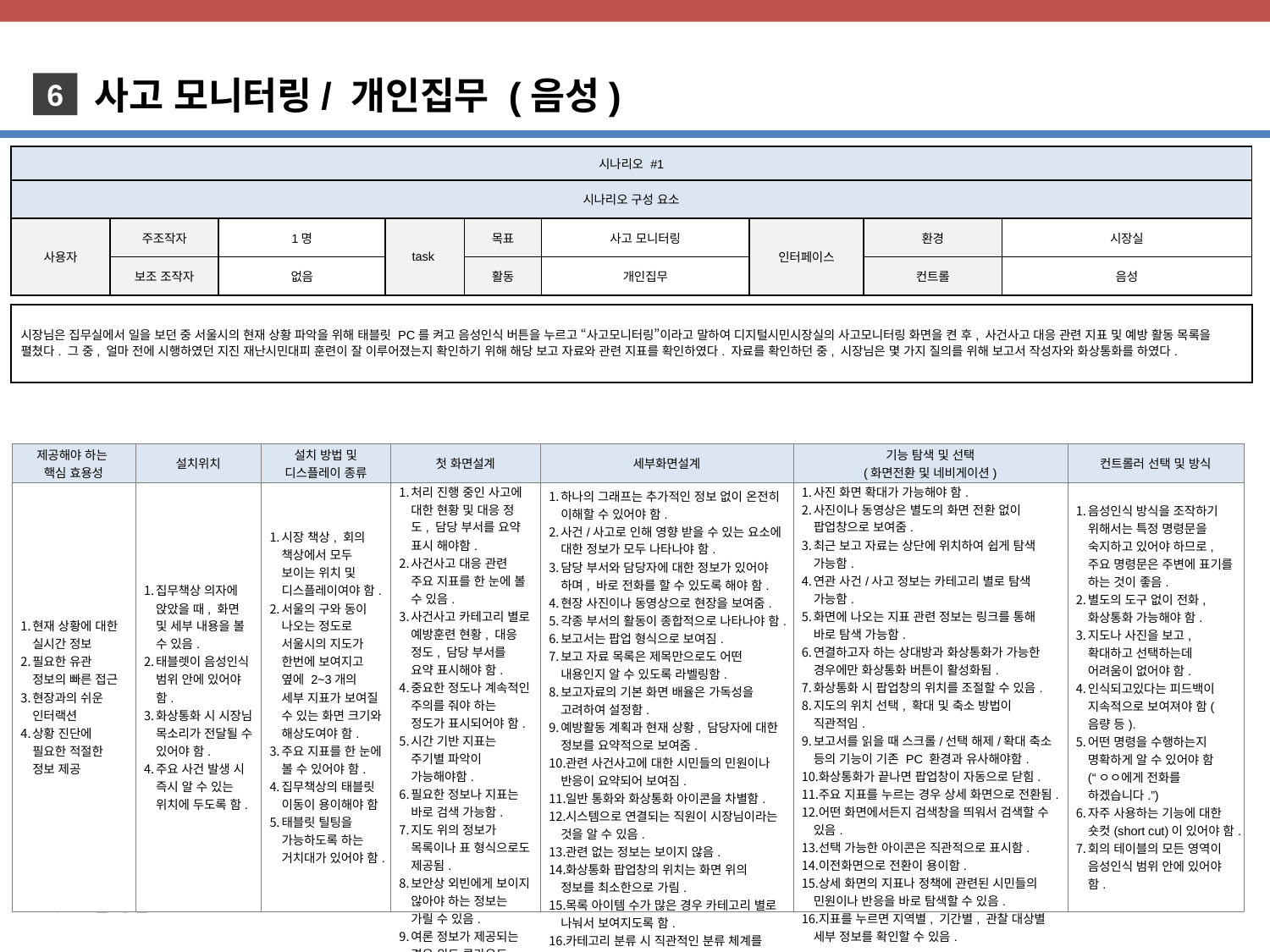

사고 모니터링/ 개인집무 (음성)
6
| 시나리오 #1 |  |  |  |  |  |  |  |  |
| --- | --- | --- | --- | --- | --- | --- | --- | --- |
| 시나리오 구성 요소 |  |  |  |  |  |  |  |  |
| 사용자 | 주조작자 | 1명 | task | 목표 | 사고 모니터링 | 인터페이스 | 환경 | 시장실 |
|  | 보조 조작자 | 없음 |  | 활동 | 개인집무 |  | 컨트롤 | 음성 |
| 시장님은 집무실에서 일을 보던 중 서울시의 현재 상황 파악을 위해 태블릿 PC를 켜고 음성인식 버튼을 누르고 “사고모니터링”이라고 말하여 디지털시민시장실의 사고모니터링 화면을 켠 후, 사건사고 대응 관련 지표 및 예방 활동 목록을 펼쳤다. 그 중, 얼마 전에 시행하였던 지진 재난시민대피 훈련이 잘 이루어졌는지 확인하기 위해 해당 보고 자료와 관련 지표를 확인하였다. 자료를 확인하던 중, 시장님은 몇 가지 질의를 위해 보고서 작성자와 화상통화를 하였다. |
| --- |
| 제공해야 하는 핵심 효용성 | 설치위치 | 설치 방법 및 디스플레이 종류 | 첫 화면설계 | 세부화면설계 | 기능 탐색 및 선택 (화면전환 및 네비게이션) | 컨트롤러 선택 및 방식 |
| --- | --- | --- | --- | --- | --- | --- |
| 현재 상황에 대한 실시간 정보 필요한 유관 정보의 빠른 접근 현장과의 쉬운 인터랙션 상황 진단에 필요한 적절한 정보 제공 | 집무책상 의자에 앉았을 때, 화면 및 세부 내용을 볼 수 있음. 태블렛이 음성인식 범위 안에 있어야 함. 화상통화 시 시장님 목소리가 전달될 수 있어야 함. 주요 사건 발생 시 즉시 알 수 있는 위치에 두도록 함. | 시장 책상, 회의 책상에서 모두 보이는 위치 및 디스플레이여야 함. 서울의 구와 동이 나오는 정도로 서울시의 지도가 한번에 보여지고 옆에 2~3개의 세부 지표가 보여질 수 있는 화면 크기와 해상도여야 함. 주요 지표를 한 눈에 볼 수 있어야 함. 집무책상의 태블릿 이동이 용이해야 함 태블릿 틸팅을 가능하도록 하는 거치대가 있어야 함. | 처리 진행 중인 사고에 대한 현황 및 대응 정도, 담당 부서를 요약 표시 해야함. 사건사고 대응 관련 주요 지표를 한 눈에 볼 수 있음. 사건사고 카테고리 별로 예방훈련 현황, 대응 정도, 담당 부서를 요약 표시해야 함. 중요한 정도나 계속적인 주의를 줘야 하는 정도가 표시되어야 함. 시간 기반 지표는 주기별 파악이 가능해야함. 필요한 정보나 지표는 바로 검색 가능함. 지도 위의 정보가 목록이나 표 형식으로도 제공됨. 보안상 외빈에게 보이지 않아야 하는 정보는 가릴 수 있음. 여론 정보가 제공되는 경우 워드 클라우드 형식으로 요약하여 보여줌. | 하나의 그래프는 추가적인 정보 없이 온전히 이해할 수 있어야 함. 사건/사고로 인해 영향 받을 수 있는 요소에 대한 정보가 모두 나타나야 함. 담당 부서와 담당자에 대한 정보가 있어야 하며, 바로 전화를 할 수 있도록 해야 함. 현장 사진이나 동영상으로 현장을 보여줌. 각종 부서의 활동이 종합적으로 나타나야 함. 보고서는 팝업 형식으로 보여짐. 보고 자료 목록은 제목만으로도 어떤 내용인지 알 수 있도록 라벨링함. 보고자료의 기본 화면 배율은 가독성을 고려하여 설정함. 예방활동 계획과 현재 상황, 담당자에 대한 정보를 요약적으로 보여줌. 관련 사건사고에 대한 시민들의 민원이나 반응이 요약되어 보여짐. 일반 통화와 화상통화 아이콘을 차별함. 시스템으로 연결되는 직원이 시장님이라는 것을 알 수 있음. 관련 없는 정보는 보이지 않음. 화상통화 팝업창의 위치는 화면 위의 정보를 최소한으로 가림. 목록 아이템 수가 많은 경우 카테고리 별로 나눠서 보여지도록 함. 카테고리 분류 시 직관적인 분류 체계를 사용함. | 사진 화면 확대가 가능해야 함. 사진이나 동영상은 별도의 화면 전환 없이 팝업창으로 보여줌. 최근 보고 자료는 상단에 위치하여 쉽게 탐색 가능함. 연관 사건/사고 정보는 카테고리 별로 탐색 가능함. 화면에 나오는 지표 관련 정보는 링크를 통해 바로 탐색 가능함. 연결하고자 하는 상대방과 화상통화가 가능한 경우에만 화상통화 버튼이 활성화됨. 화상통화 시 팝업창의 위치를 조절할 수 있음. 지도의 위치 선택, 확대 및 축소 방법이 직관적임. 보고서를 읽을 때 스크롤/선택 해제/확대 축소 등의 기능이 기존 PC 환경과 유사해야함. 화상통화가 끝나면 팝업창이 자동으로 닫힘. 주요 지표를 누르는 경우 상세 화면으로 전환됨. 어떤 화면에서든지 검색창을 띄워서 검색할 수 있음. 선택 가능한 아이콘은 직관적으로 표시함. 이전화면으로 전환이 용이함. 상세 화면의 지표나 정책에 관련된 시민들의 민원이나 반응을 바로 탐색할 수 있음. 지표를 누르면 지역별, 기간별, 관찰 대상별 세부 정보를 확인할 수 있음. | 음성인식 방식을 조작하기 위해서는 특정 명령문을 숙지하고 있어야 하므로, 주요 명령문은 주변에 표기를 하는 것이 좋음. 별도의 도구 없이 전화, 화상통화 가능해야 함. 지도나 사진을 보고, 확대하고 선택하는데 어려움이 없어야 함. 인식되고있다는 피드백이 지속적으로 보여져야 함(음량 등). 어떤 명령을 수행하는지 명확하게 알 수 있어야 함 (“ㅇㅇ에게 전화를 하겠습니다.”) 자주 사용하는 기능에 대한 숏컷(short cut)이 있어야 함. 회의 테이블의 모든 영역이 음성인식 범위 안에 있어야 함. |